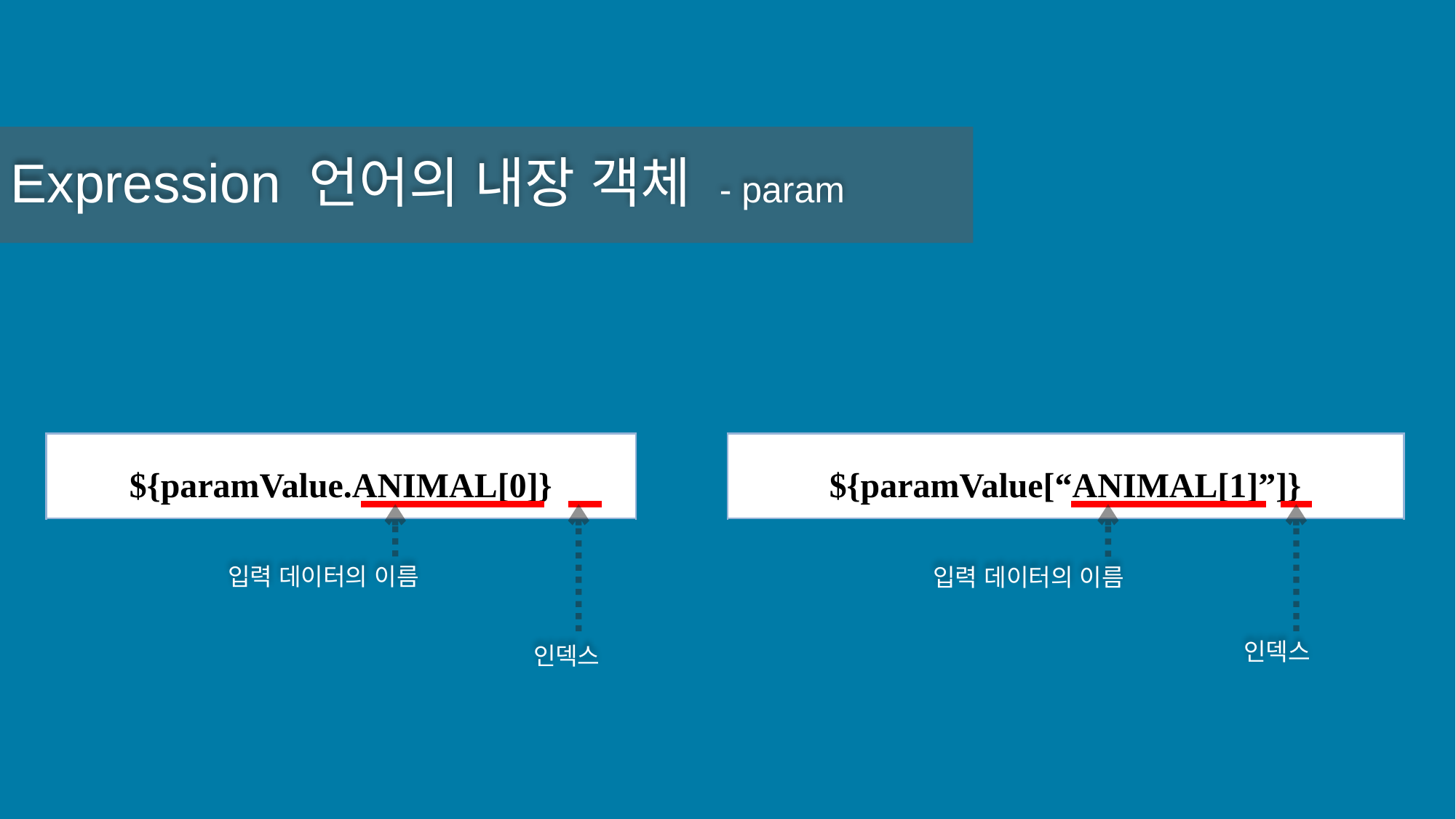

Expression 언어의 내장 객체 - param
<FORM> 엘리먼트를 통해 똑같은 이름의 데이터가
여러 개 입력되는 경우는?
| ${paramValue.ANIMAL[0]} |
| --- |
| ${paramValue[“ANIMAL[1]”]} |
| --- |
입력 데이터의 이름
입력 데이터의 이름
인덱스
인덱스